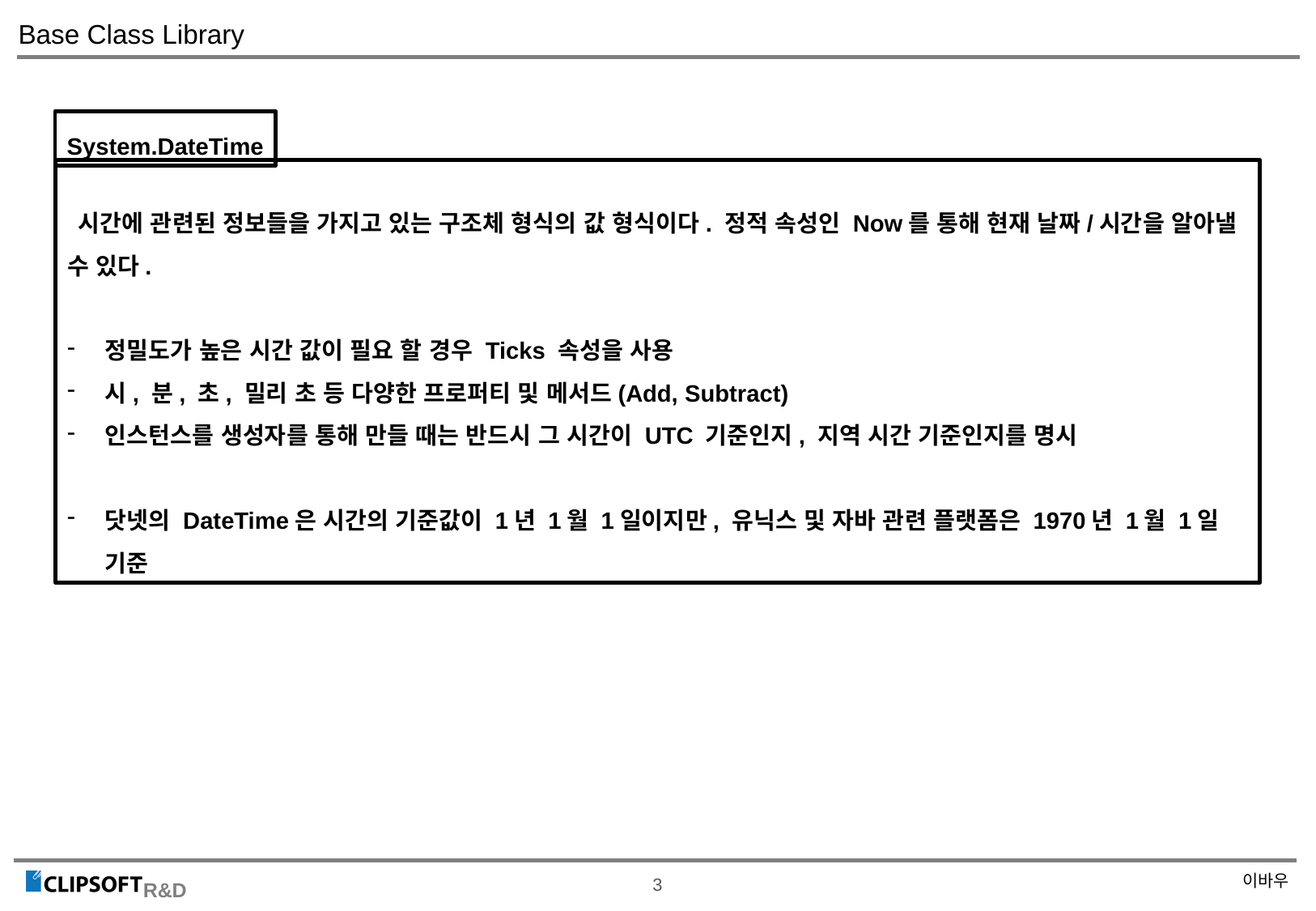

# Base Class Library
System.DateTime

 시간에 관련된 정보들을 가지고 있는 구조체 형식의 값 형식이다. 정적 속성인 Now를 통해 현재 날짜/시간을 알아낼 수 있다.

정밀도가 높은 시간 값이 필요 할 경우 Ticks 속성을 사용
시, 분, 초, 밀리 초 등 다양한 프로퍼티 및 메서드(Add, Subtract)
인스턴스를 생성자를 통해 만들 때는 반드시 그 시간이 UTC 기준인지, 지역 시간 기준인지를 명시

닷넷의 DateTime은 시간의 기준값이 1년 1월 1일이지만, 유닉스 및 자바 관련 플랫폼은 1970년 1월 1일 기준
이바우